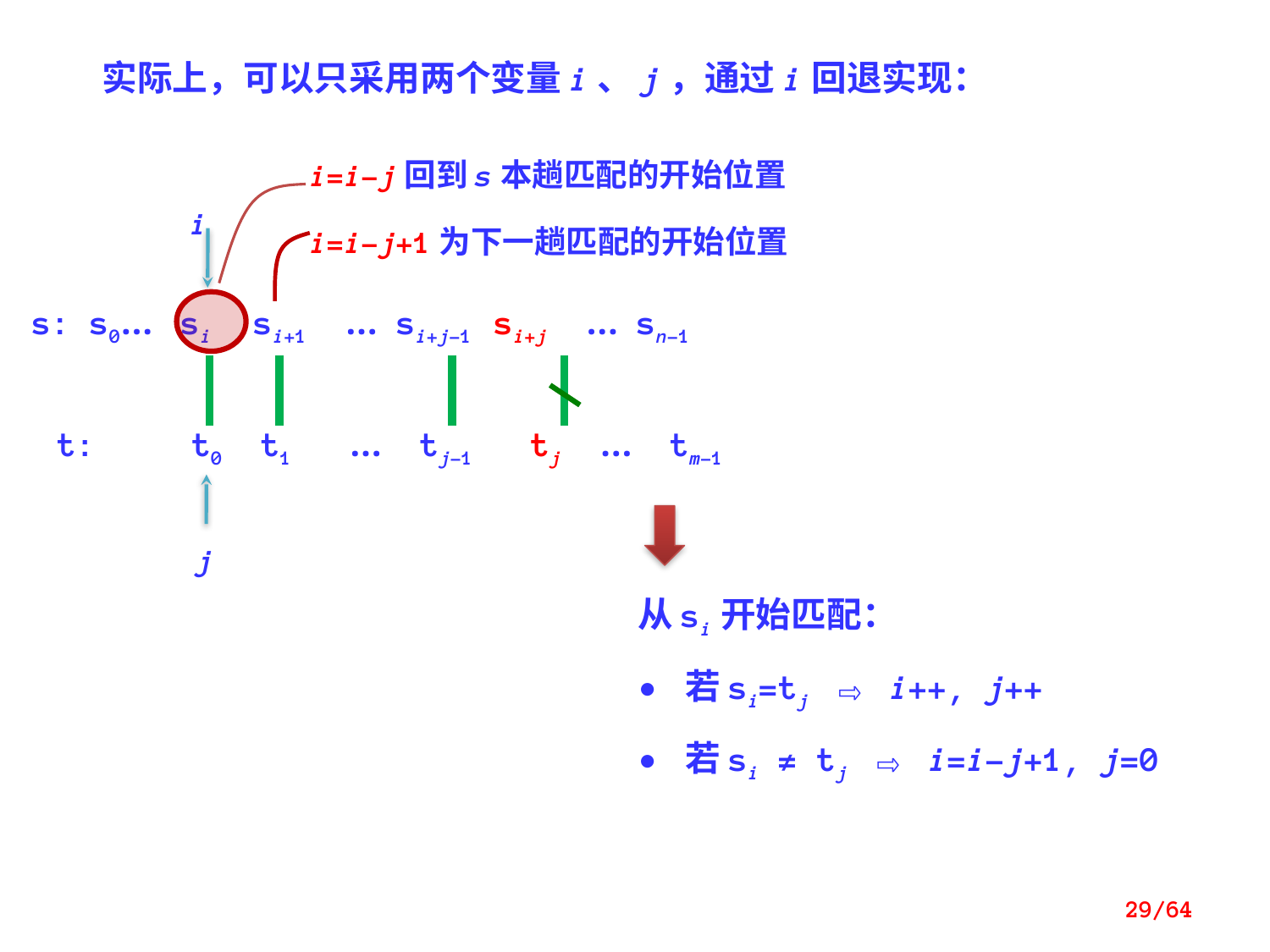

实际上，可以只采用两个变量i、j，通过i回退实现：
i=i-j回到s本趟匹配的开始位置

i
j
i=i-j+1为下一趟匹配的开始位置

s: s0…  si  si+1  … si+j-1  si+j  … sn-1

t:     t0  t1   …  tj-1   tj  …  tm-1

从si开始匹配：
若si=tj ⇨ i++, j++
若si ≠ tj ⇨ i=i-j+1, j=0
29/64